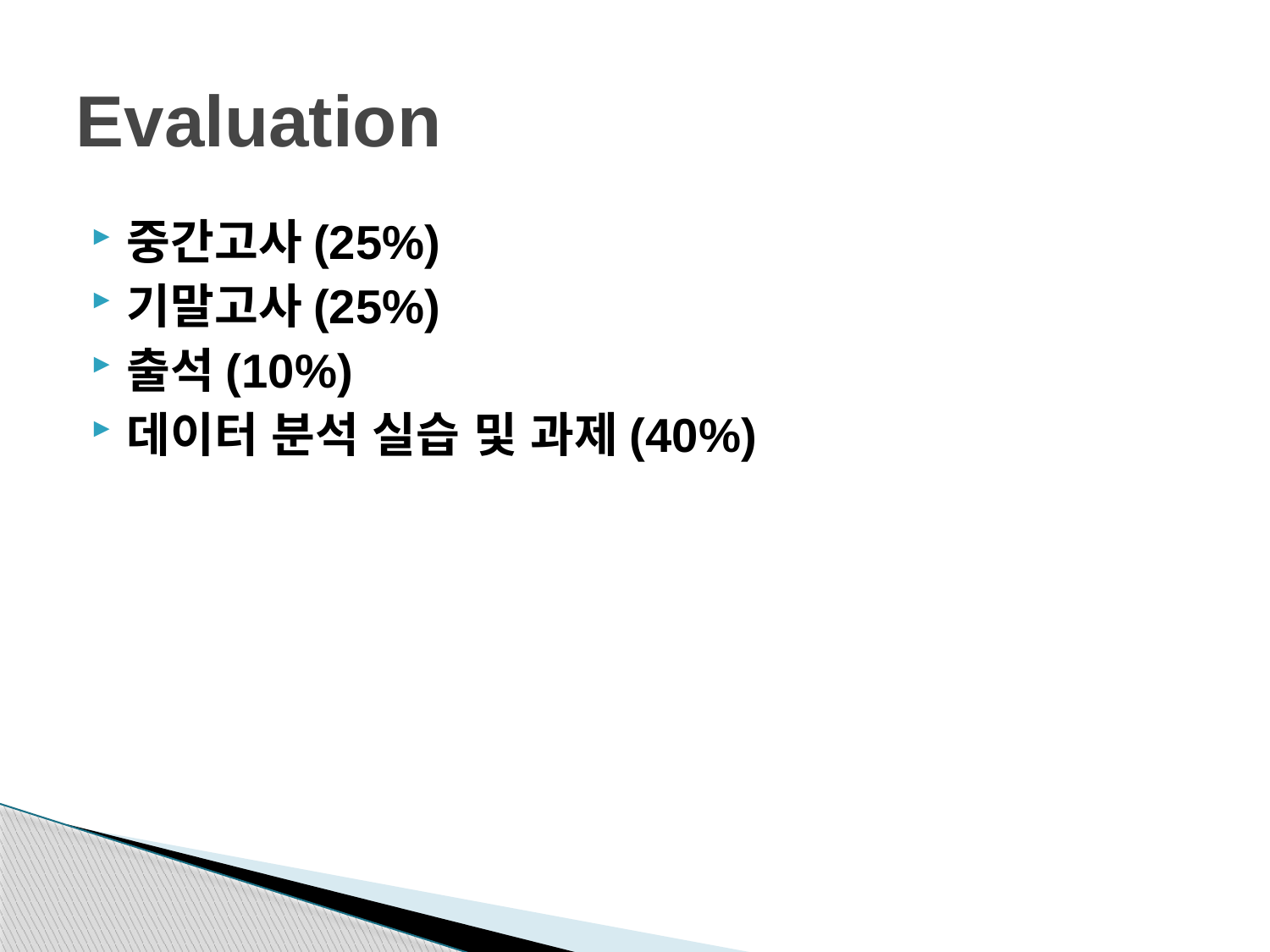

# Evaluation
중간고사(25%)
기말고사(25%)
출석(10%)
데이터 분석 실습 및 과제(40%)